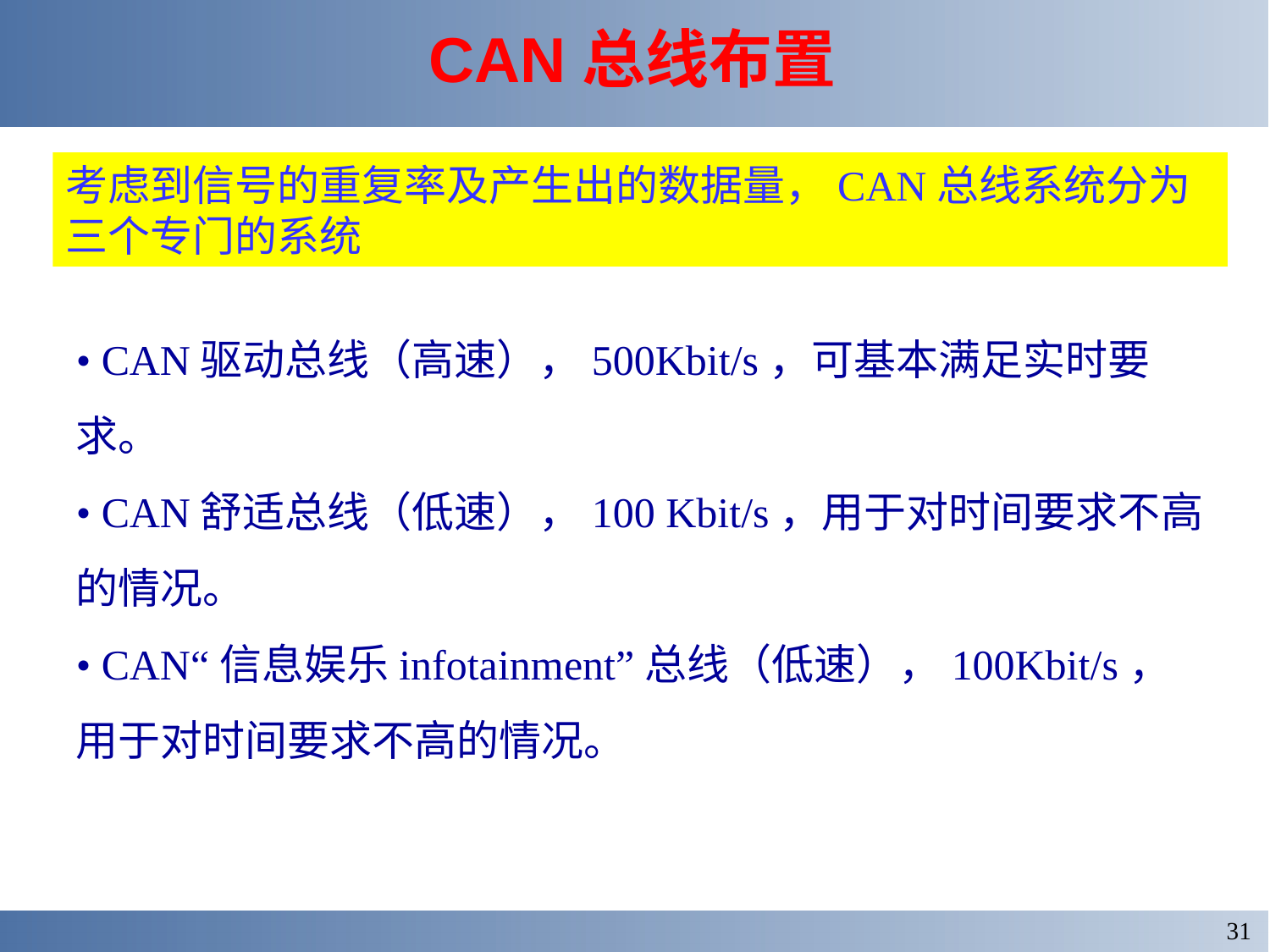

# CAN总线布置
考虑到信号的重复率及产生出的数据量，CAN总线系统分为三个专门的系统
• CAN驱动总线（高速），500Kbit/s，可基本满足实时要求。
• CAN舒适总线（低速），100 Kbit/s，用于对时间要求不高的情况。
• CAN“信息娱乐infotainment”总线（低速），100Kbit/s，用于对时间要求不高的情况。